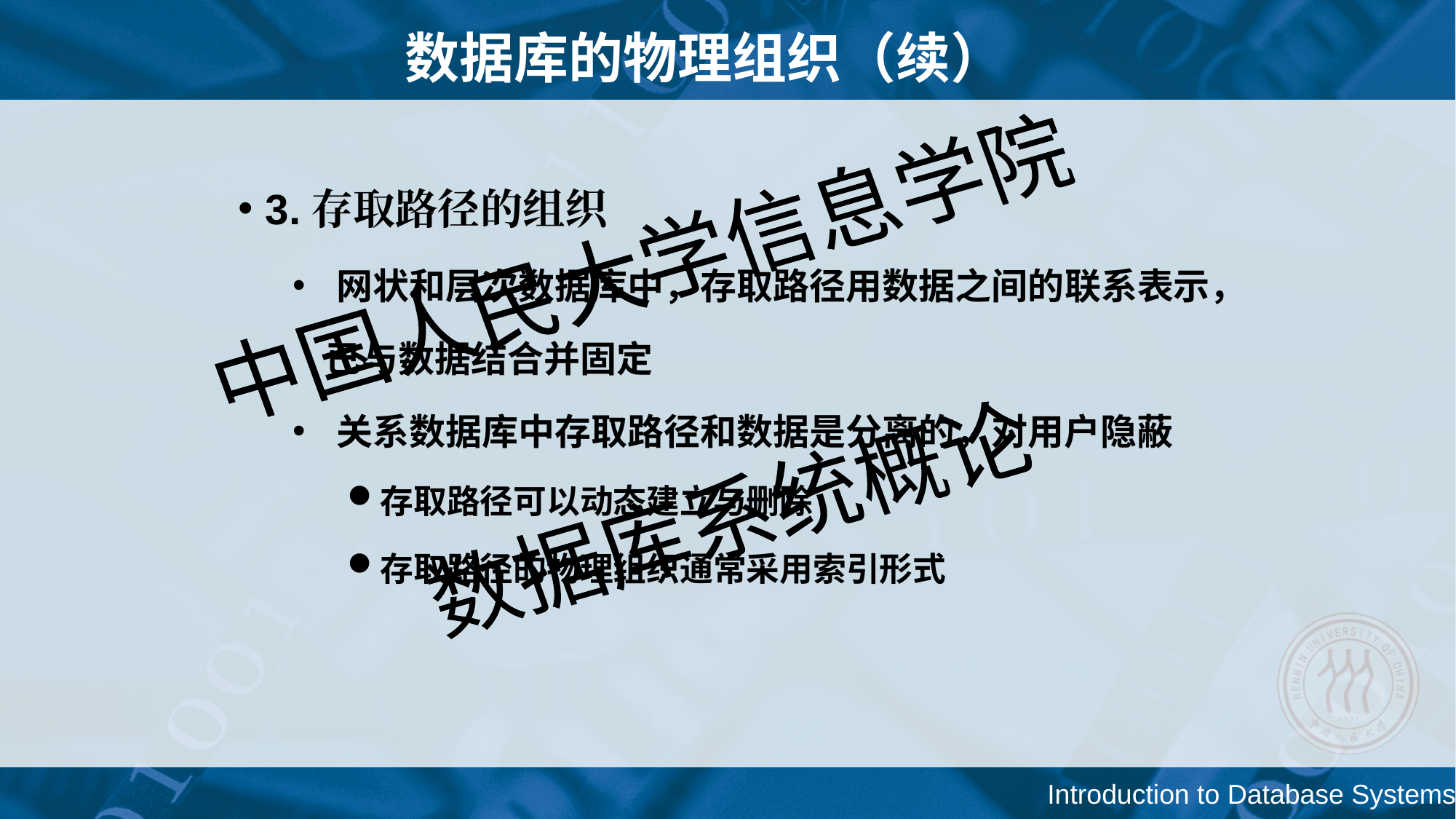

数据库的物理组织（续）
3.存取路径的组织
 网状和层次数据库中，存取路径用数据之间的联系表示，
   已与数据结合并固定
 关系数据库中存取路径和数据是分离的，对用户隐蔽
存取路径可以动态建立与删除
存取路径的物理组织通常采用索引形式